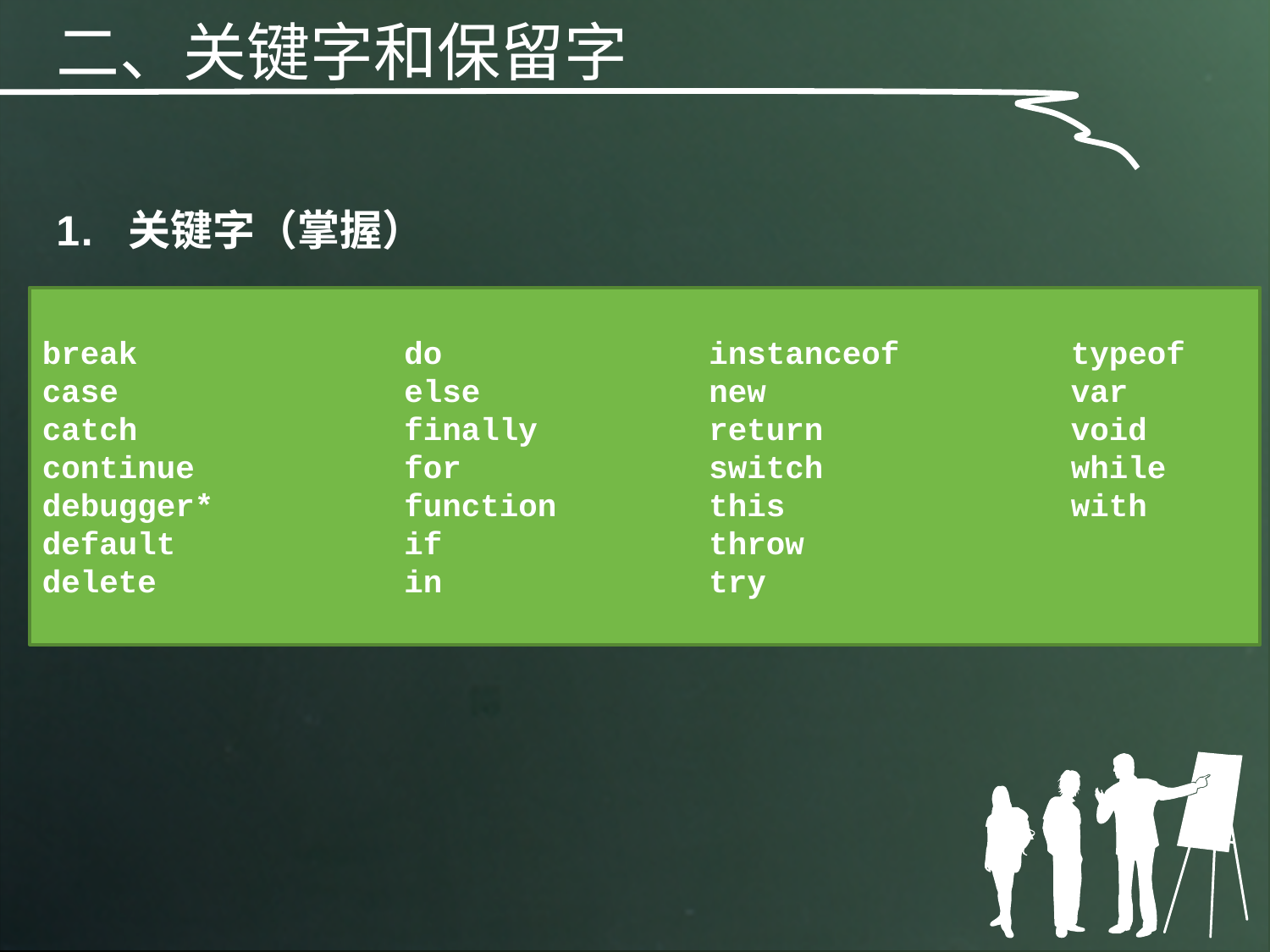

二、关键字和保留字

关键字（掌握）
break              do              instanceof         typeof
case               else            new                var
catch              finally         return             void
continue           for             switch             while
debugger*          function        this               with
default            if              throw
delete             in              try